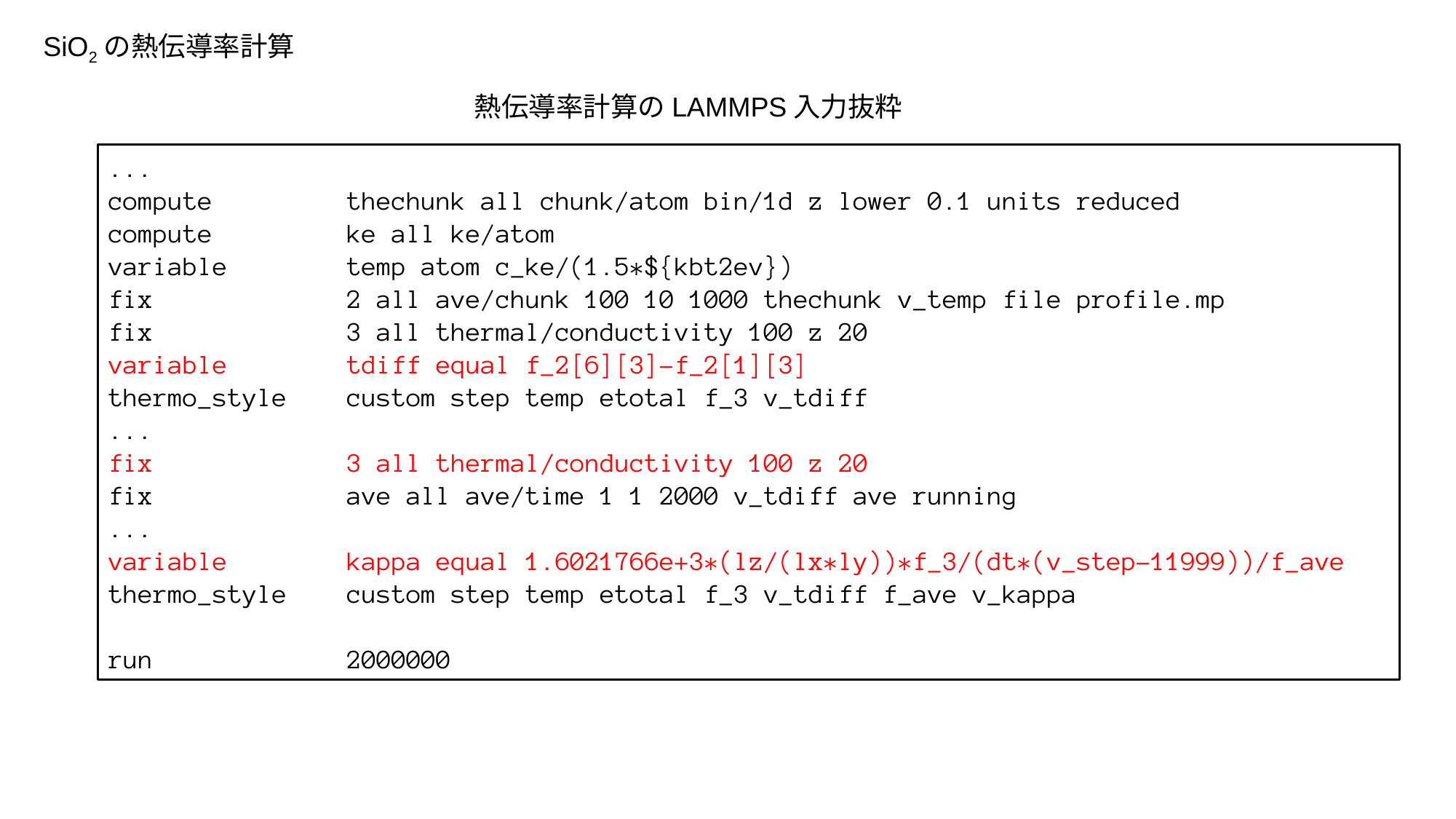

SiO2の熱伝導率計算
熱伝導率計算のLAMMPS入力抜粋
...
compute         thechunk all chunk/atom bin/1d z lower 0.1 units reduced
compute         ke all ke/atom
variable        temp atom c_ke/(1.5*${kbt2ev})
fix             2 all ave/chunk 100 10 1000 thechunk v_temp file profile.mp
fix             3 all thermal/conductivity 100 z 20
variable        tdiff equal f_2[6][3]-f_2[1][3]
thermo_style    custom step temp etotal f_3 v_tdiff
...
fix             3 all thermal/conductivity 100 z 20
fix             ave all ave/time 1 1 2000 v_tdiff ave running
...
variable        kappa equal 1.6021766e+3*(lz/(lx*ly))*f_3/(dt*(v_step-11999))/f_ave
thermo_style    custom step temp etotal f_3 v_tdiff f_ave v_kappa

run             2000000